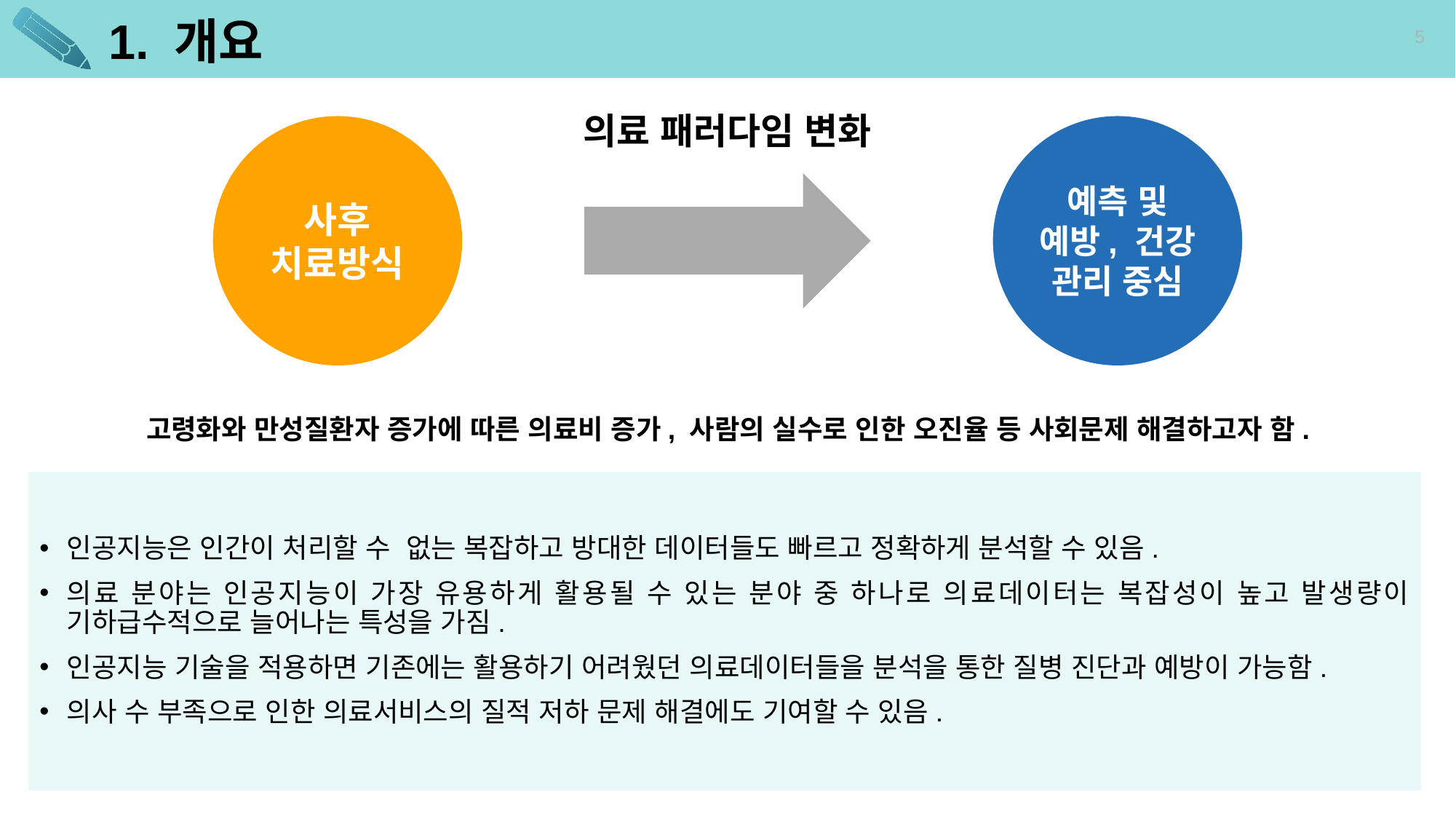

# 1. 개요
5
의료 패러다임 변화

사후
치료방식

예측 및
예방, 건강 관리 중심

고령화와 만성질환자 증가에 따른 의료비 증가, 사람의 실수로 인한 오진율 등 사회문제 해결하고자 함.
인공지능은 인간이 처리할 수  없는 복잡하고 방대한 데이터들도 빠르고 정확하게 분석할 수 있음.
의료 분야는 인공지능이 가장 유용하게 활용될 수 있는 분야 중 하나로 의료데이터는 복잡성이 높고 발생량이 기하급수적으로 늘어나는 특성을 가짐.
인공지능 기술을 적용하면 기존에는 활용하기 어려웠던 의료데이터들을 분석을 통한 질병 진단과 예방이 가능함.
의사 수 부족으로 인한 의료서비스의 질적 저하 문제 해결에도 기여할 수 있음.